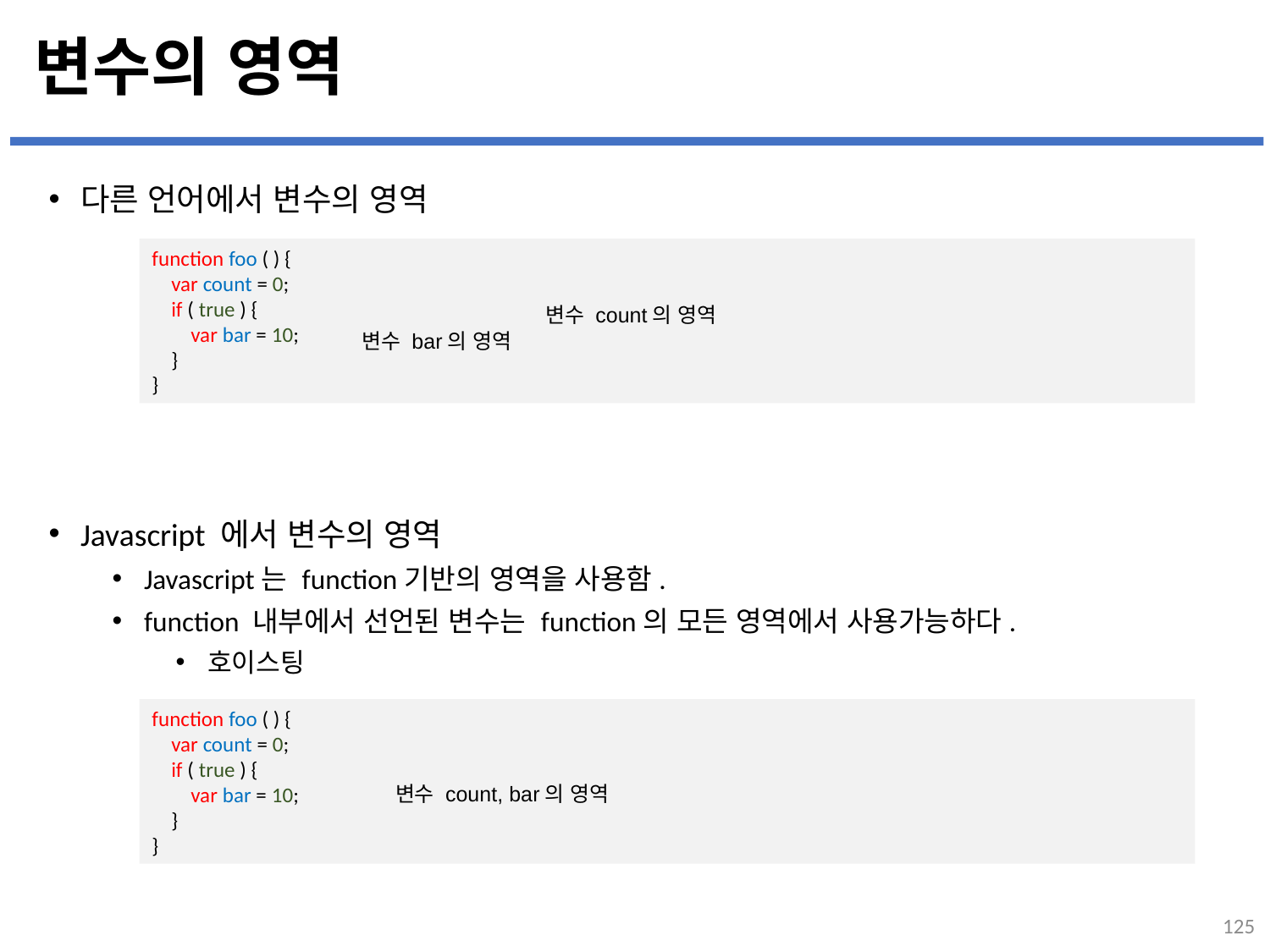

# 변수의 영역
다른 언어에서 변수의 영역

Javascript 에서 변수의 영역
Javascript는 function기반의 영역을 사용함.
function 내부에서 선언된 변수는 function의 모든 영역에서 사용가능하다.
호이스팅

function foo ( ) {
    var count = 0;
    if ( true ) {
        var bar = 10;
    }
}
 변수 count의 영역
 변수 bar의 영역
function foo ( ) {
    var count = 0;
    if ( true ) {
        var bar = 10;
    }
}
변수 count, bar의 영역
125